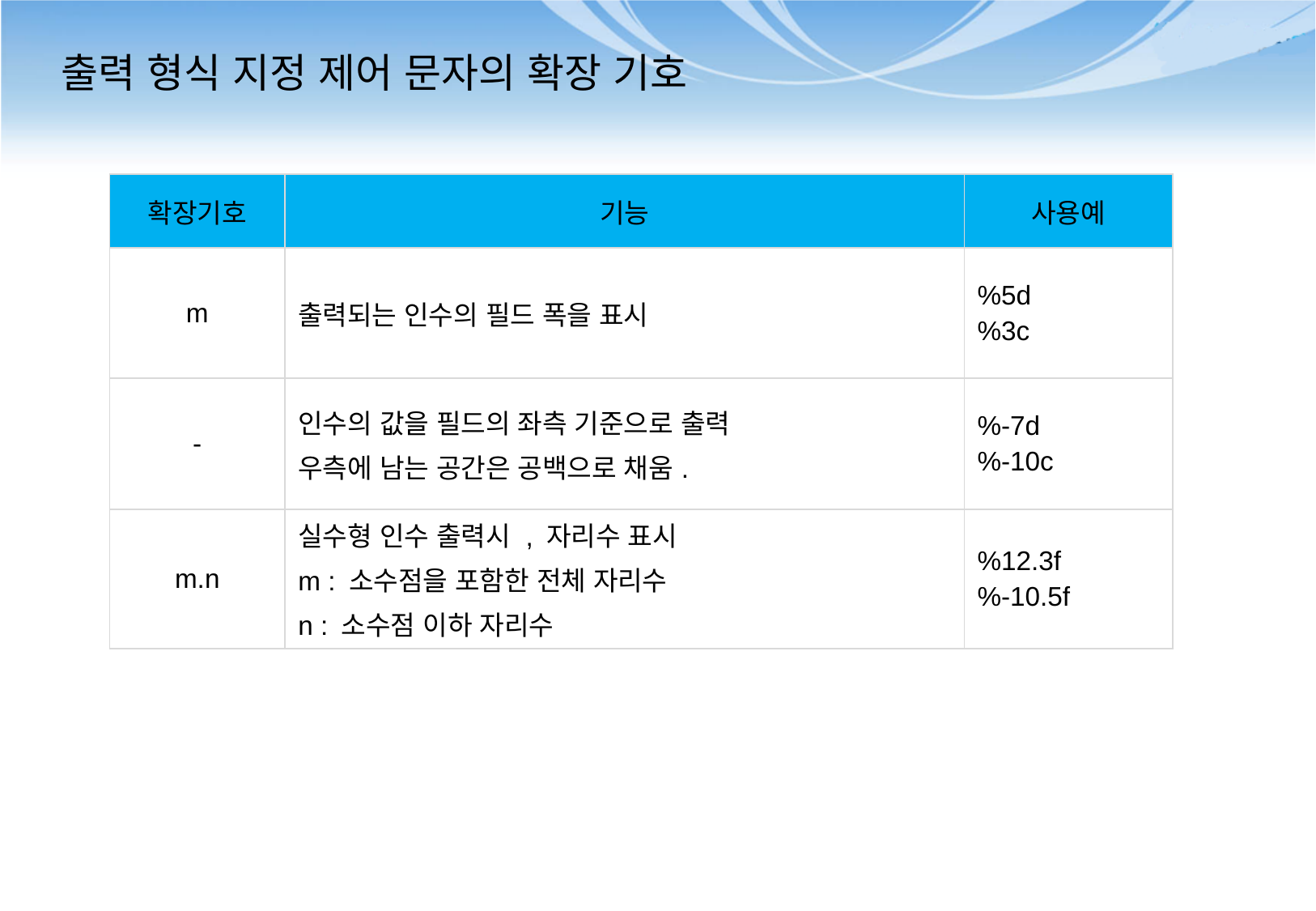

# 출력 형식 지정 제어 문자의 확장 기호

| 확장기호 | 기능 | 사용예 |
| --- | --- | --- |
| m | 출력되는 인수의 필드 폭을 표시 | %5d %3c |
| - | 인수의 값을 필드의 좌측 기준으로 출력 우측에 남는 공간은 공백으로 채움. | %-7d %-10c |
| m.n | 실수형 인수 출력시 , 자리수 표시 m : 소수점을 포함한 전체 자리수 n : 소수점 이하 자리수 | %12.3f %-10.5f |